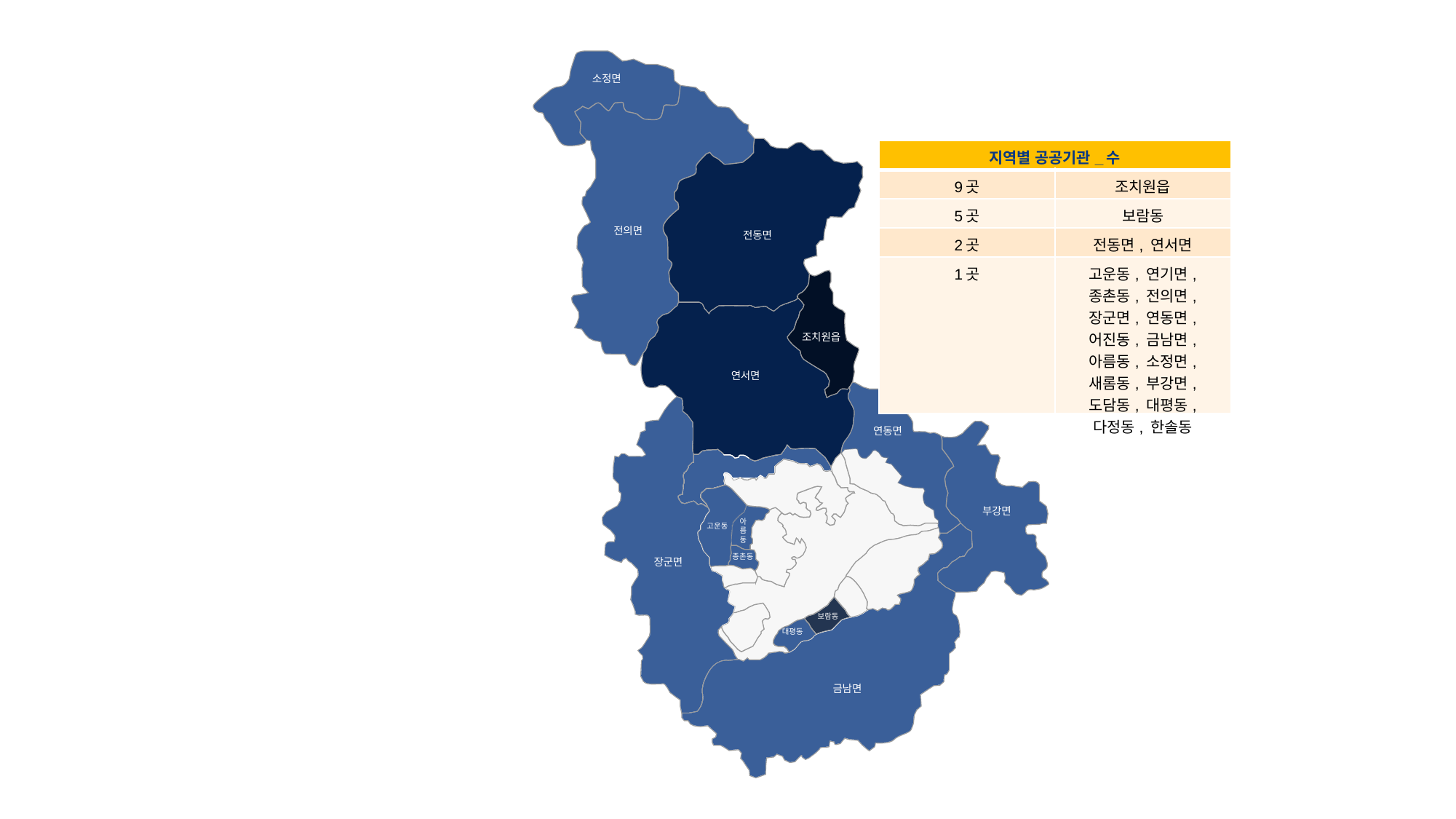

소정면
| 지역별 공공기관\_수 |  |
| --- | --- |
| 9곳 | 조치원읍 |
| 5곳 | 보람동 |
| 2곳 | 전동면, 연서면 |
| 1곳 | 고운동, 연기면, 종촌동, 전의면, 장군면, 연동면, 어진동, 금남면, 아름동, 소정면, 새롬동, 부강면, 도담동, 대평동, 다정동, 한솔동 |
전의면
전동면
조치원읍
연서면
연동면

부강면
아
름
동
고운동
종촌동
장군면
보람동
대평동
금남면